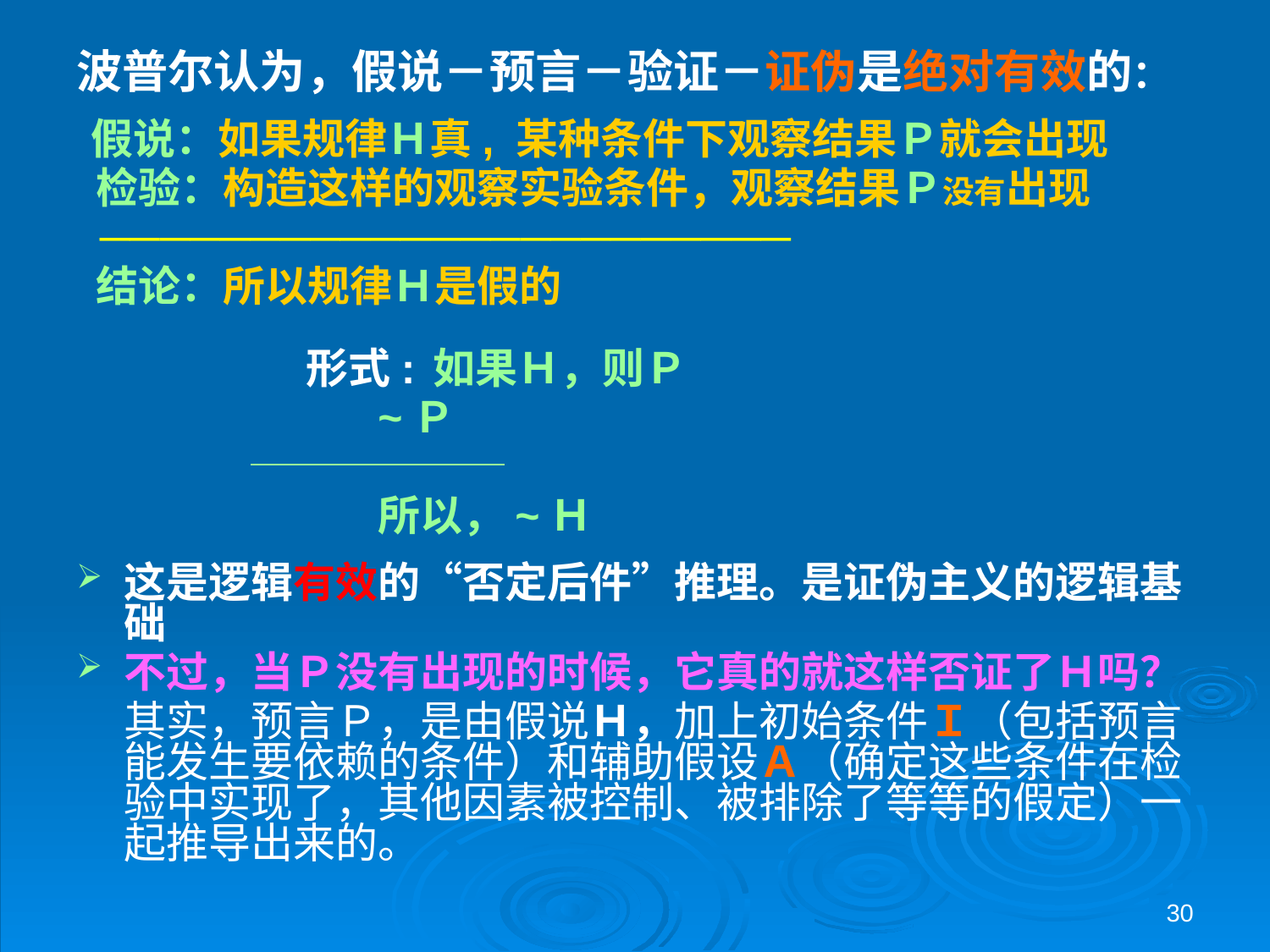

波普尔认为，假说－预言－验证－证伪是绝对有效的：

 假说：如果规律Ｈ真, 某种条件下观察结果Ｐ就会出现
 检验：构造这样的观察实验条件，观察结果Ｐ没有出现
  ───────────────────────
 结论：所以规律Ｈ是假的

		形式:	如果Ｈ，则Ｐ
　　		~Ｐ
　     	──────
　　		所以，~Ｈ

这是逻辑有效的“否定后件”推理。是证伪主义的逻辑基础
不过，当Ｐ没有出现的时候，它真的就这样否证了Ｈ吗？
	其实，预言Ｐ，是由假说Ｈ，加上初始条件Ｉ（包括预言能发生要依赖的条件）和辅助假设Ａ（确定这些条件在检验中实现了，其他因素被控制、被排除了等等的假定）一起推导出来的。
30